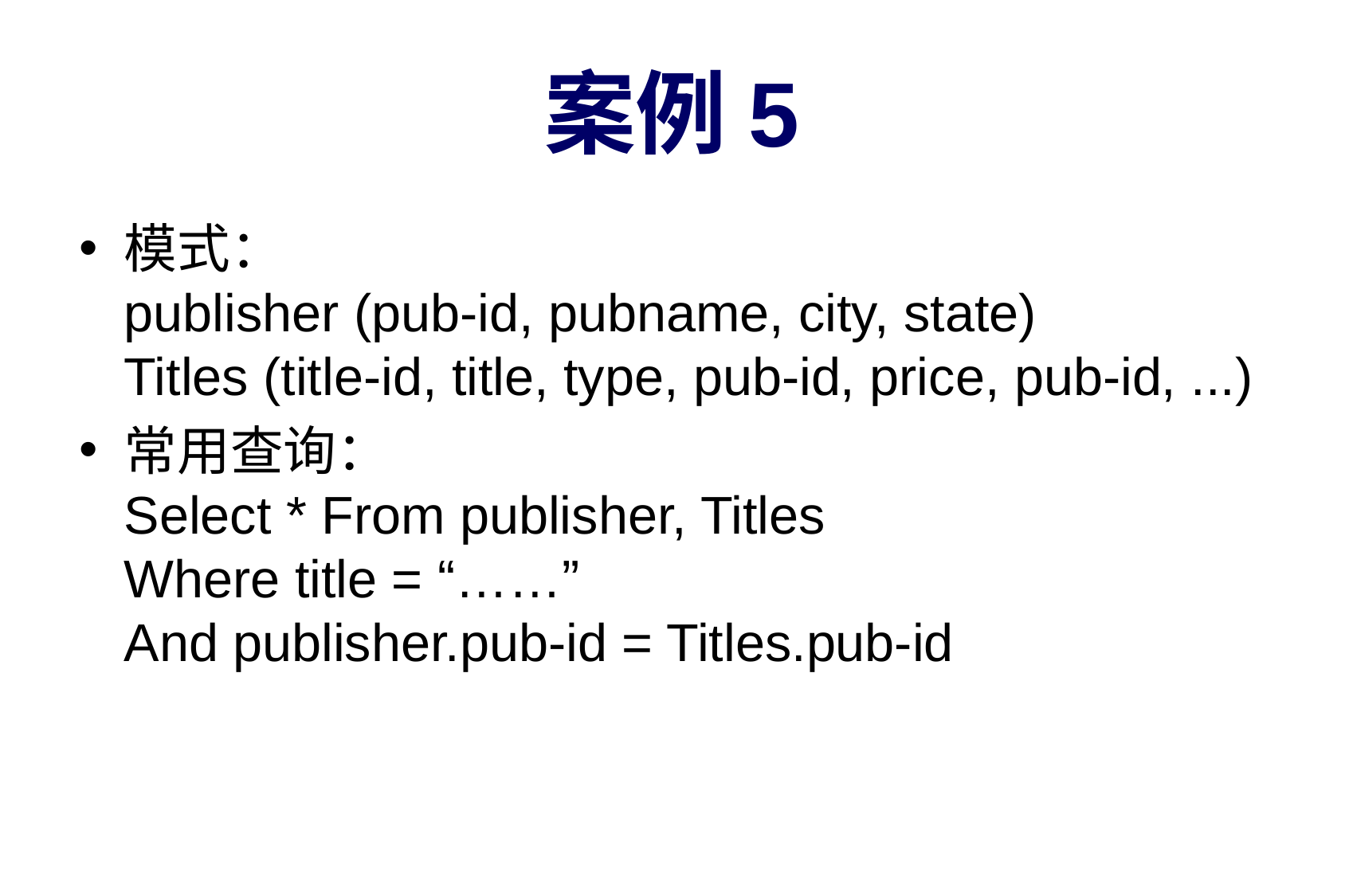

# 案例5
模式：
publisher (pub-id, pubname, city, state)
Titles (title-id, title, type, pub-id, price, pub-id, ...)
常用查询：
Select * From publisher, Titles
Where title = “……”
And publisher.pub-id = Titles.pub-id